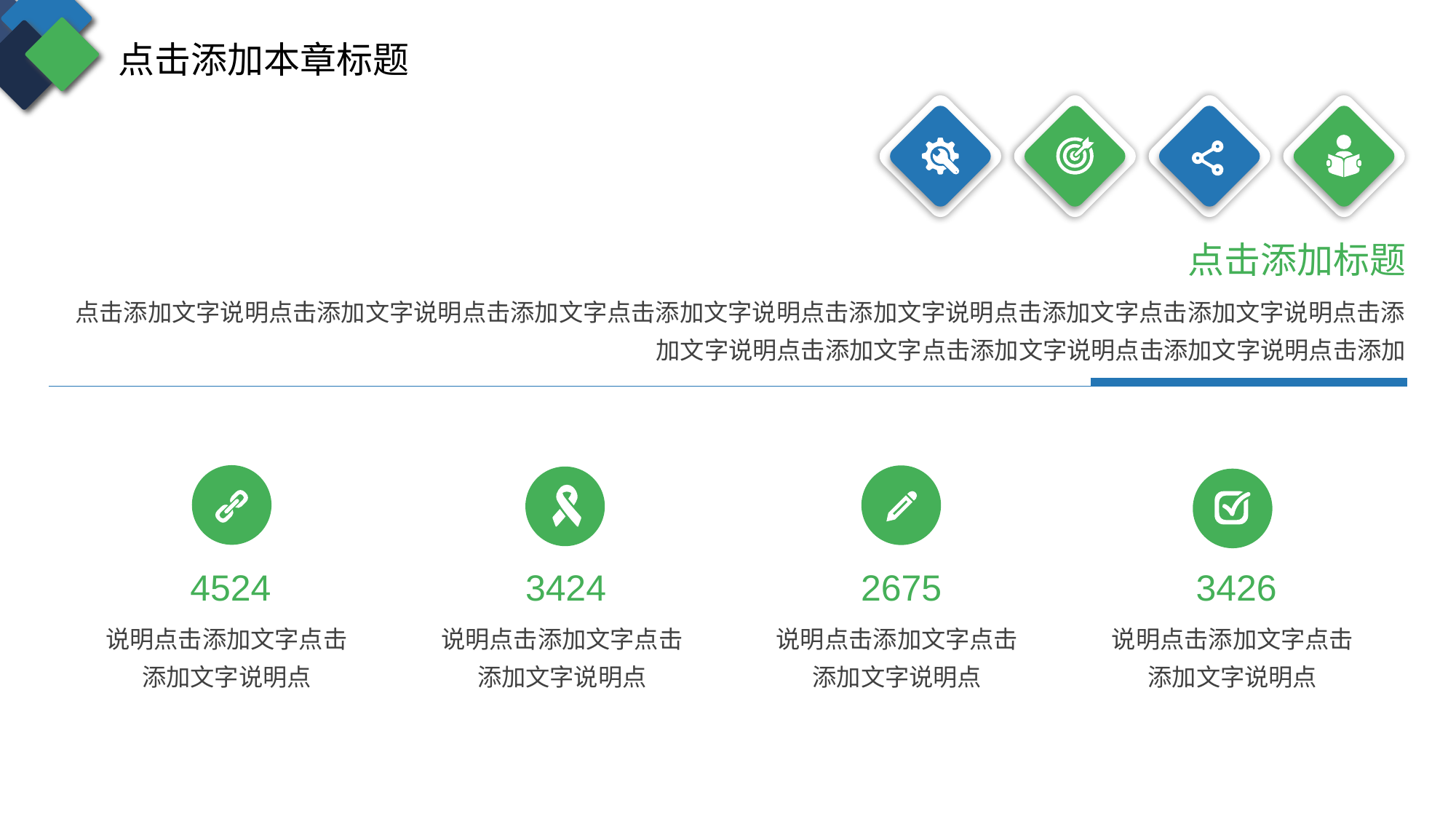

点击添加本章标题

点击添加标题
点击添加文字说明点击添加文字说明点击添加文字点击添加文字说明点击添加文字说明点击添加文字点击添加文字说明点击添加文字说明点击添加文字点击添加文字说明点击添加文字说明点击添加

4524
3424
2675
3426
说明点击添加文字点击添加文字说明点
说明点击添加文字点击添加文字说明点
说明点击添加文字点击添加文字说明点
说明点击添加文字点击添加文字说明点